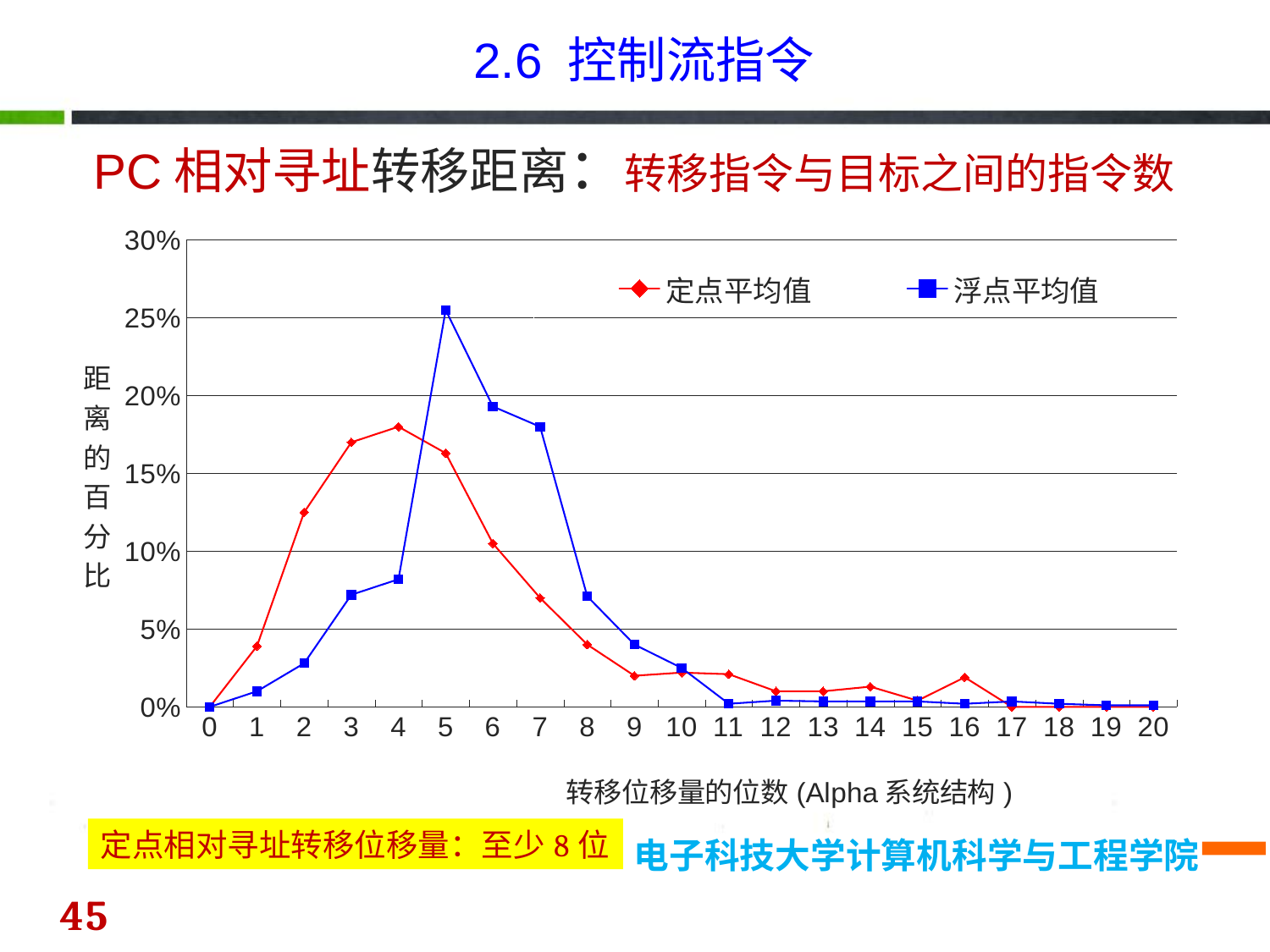

2.6 控制流指令
PC相对寻址转移距离：转移指令与目标之间的指令数

### Chart

| Category | 定点平均值 | 浮点平均值 |
|---|---|---|
| 0 | 0.0 | 0.0 |
| 1 | 0.039 | 0.01 |
| 2 | 0.125 | 0.028 |
| 3 | 0.17 | 0.072 |
| 4 | 0.18 | 0.082 |
| 5 | 0.163 | 0.255 |
| 6 | 0.105 | 0.193 |
| 7 | 0.07 | 0.18 |
| 8 | 0.04 | 0.071 |
| 9 | 0.02 | 0.04 |
| 10 | 0.022 | 0.025 |
| 11 | 0.021 | 0.00200000000000001 |
| 12 | 0.01 | 0.00400000000000001 |
| 13 | 0.01 | 0.00350000000000001 |
| 14 | 0.013 | 0.00350000000000001 |
| 15 | 0.00400000000000001 | 0.00350000000000001 |
| 16 | 0.0190000000000001 | 0.00200000000000001 |
| 17 | 0.0 | 0.00350000000000001 |
| 18 | 0.0 | 0.00200000000000001 |
| 19 | 0.0 | 0.001 |
| 20 | 0.0 | 0.001 |
定点相对寻址转移位移量：至少8位